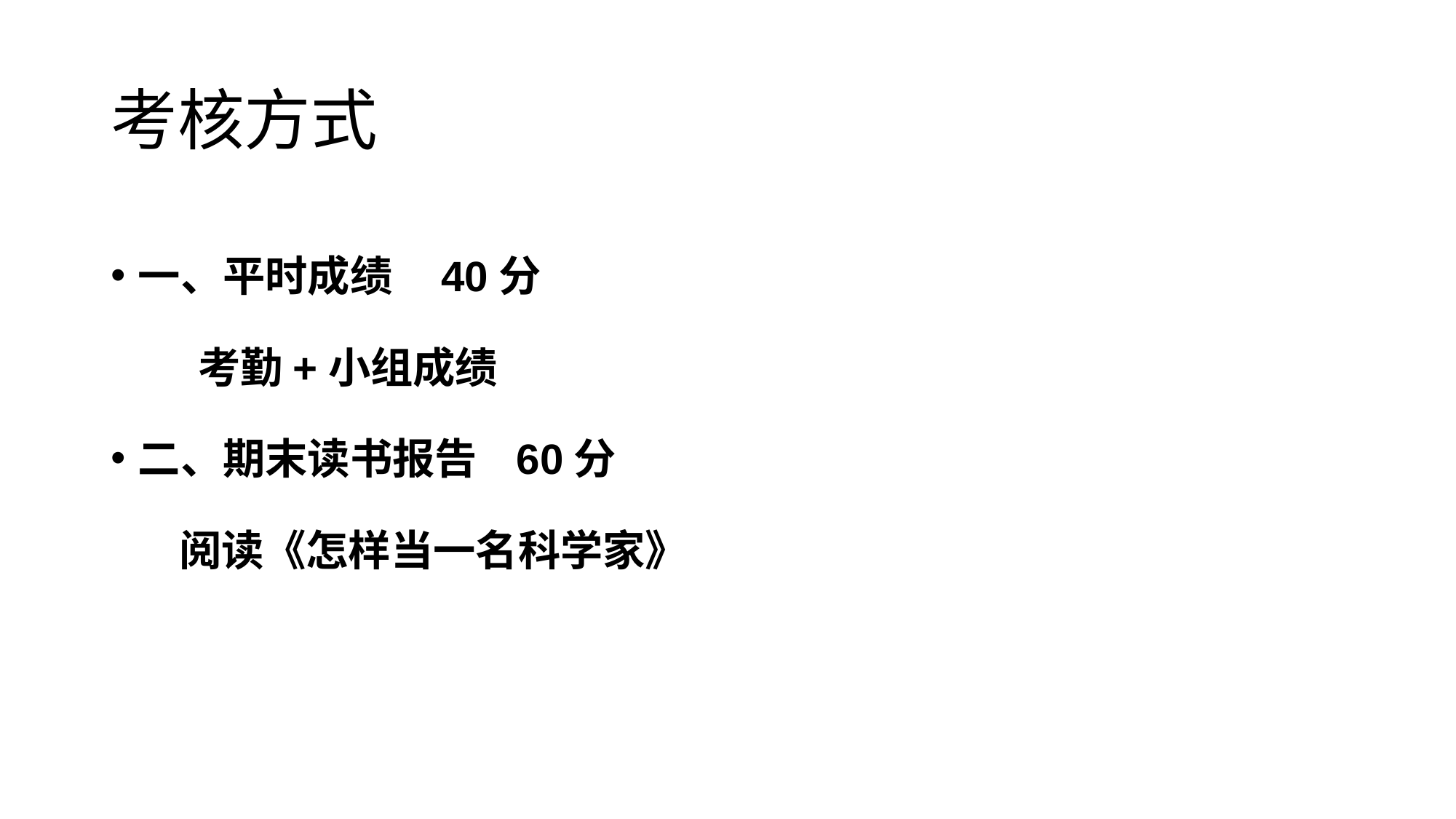

# 考核方式
一、平时成绩    40分
        考勤+小组成绩
二、期末读书报告   60分
      阅读《怎样当一名科学家》